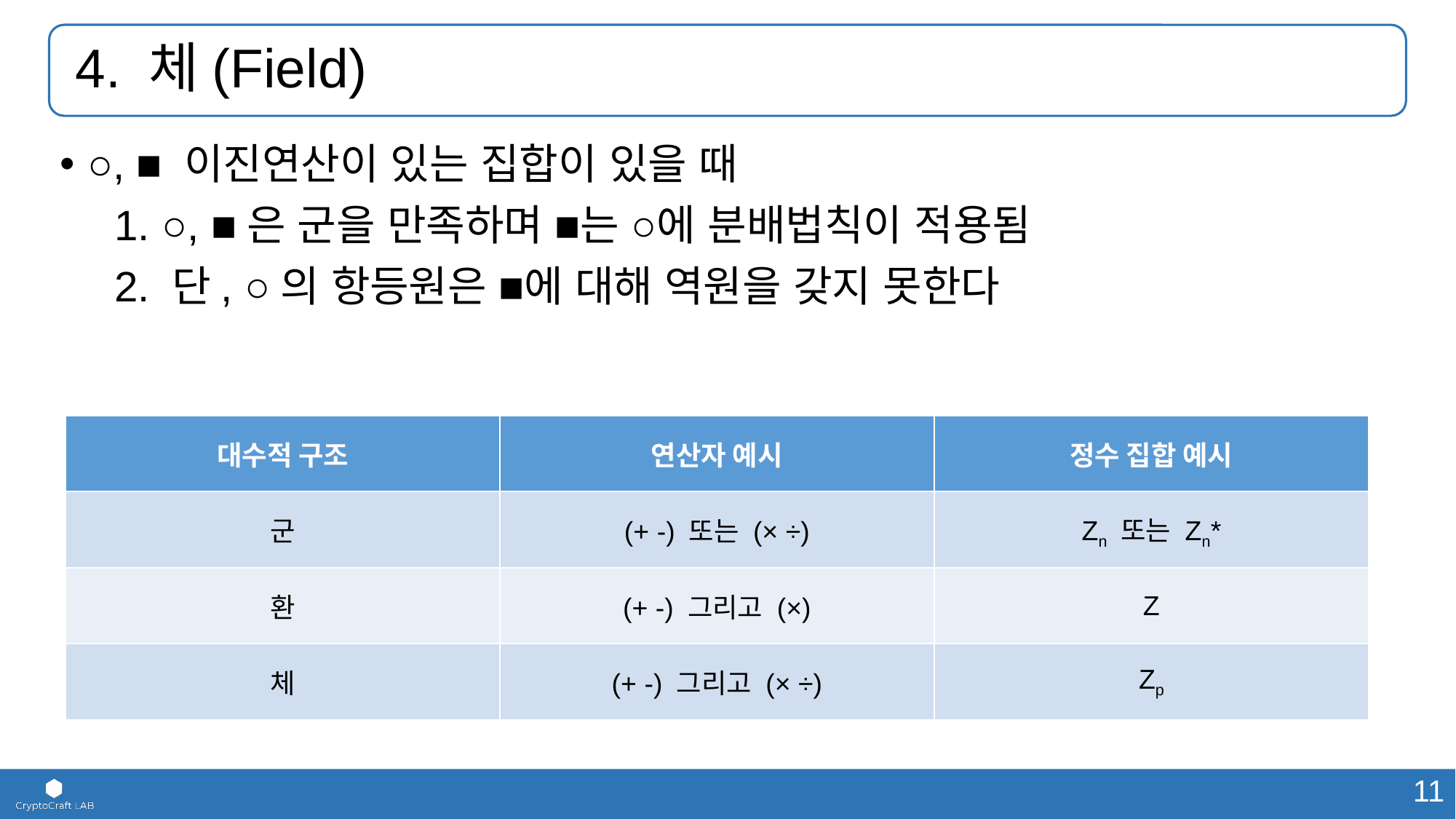

# 4. 체(Field)
○, ■ 이진연산이 있는 집합이 있을 때
1. ○, ■은 군을 만족하며 ■는 ○에 분배법칙이 적용됨
 단, ○의 항등원은 ■에 대해 역원을 갖지 못한다

| 대수적 구조 | 연산자 예시 | 정수 집합 예시 |
| --- | --- | --- |
| 군 | (+ -) 또는 (× ÷) | Zn 또는 Zn\* |
| 환 | (+ -) 그리고 (×) | Z |
| 체 | (+ -) 그리고 (× ÷) | Zp |